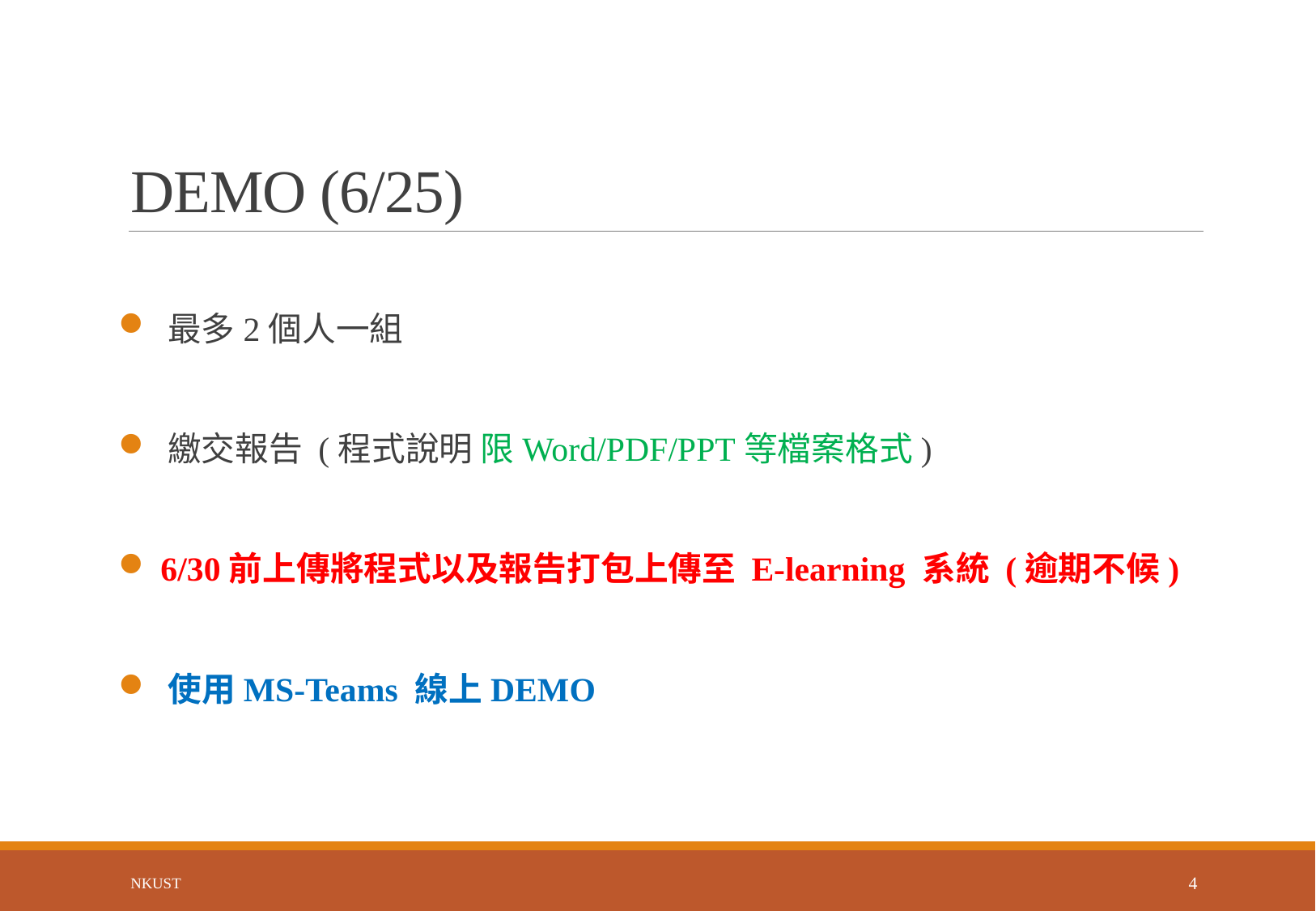

# DEMO (6/25)

 最多2個人一組

 繳交報告 (程式說明 限Word/PDF/PPT等檔案格式)

 6/30前上傳將程式以及報告打包上傳至 E-learning 系統 (逾期不候)

 使用MS-Teams 線上DEMO

NKUST
4